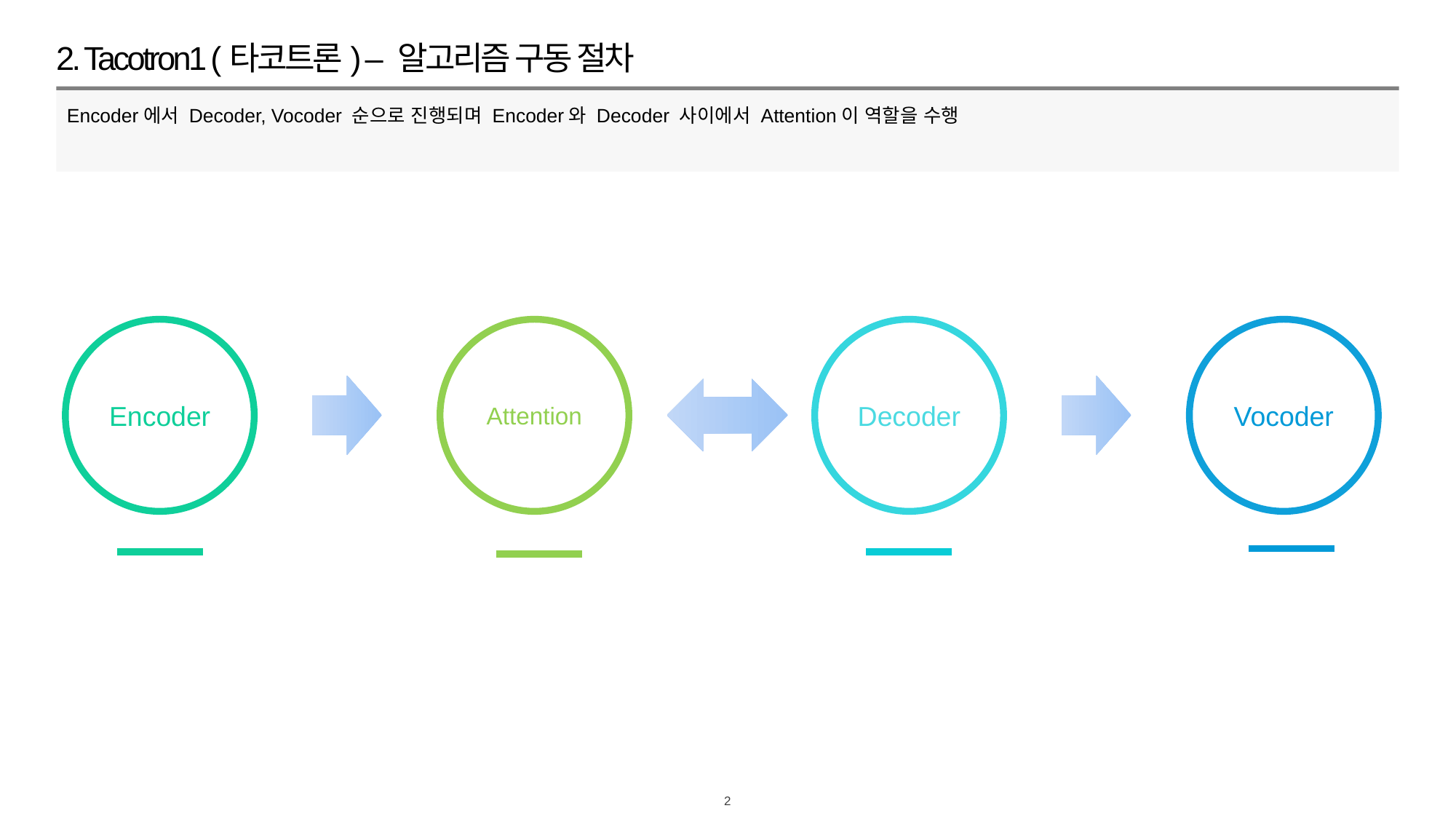

# 2. Tacotron1 (타코트론) – 알고리즘 구동 절차
Encoder에서 Decoder, Vocoder 순으로 진행되며 Encoder와 Decoder 사이에서 Attention이 역할을 수행
Encoder
Attention
Decoder
Vocoder

2